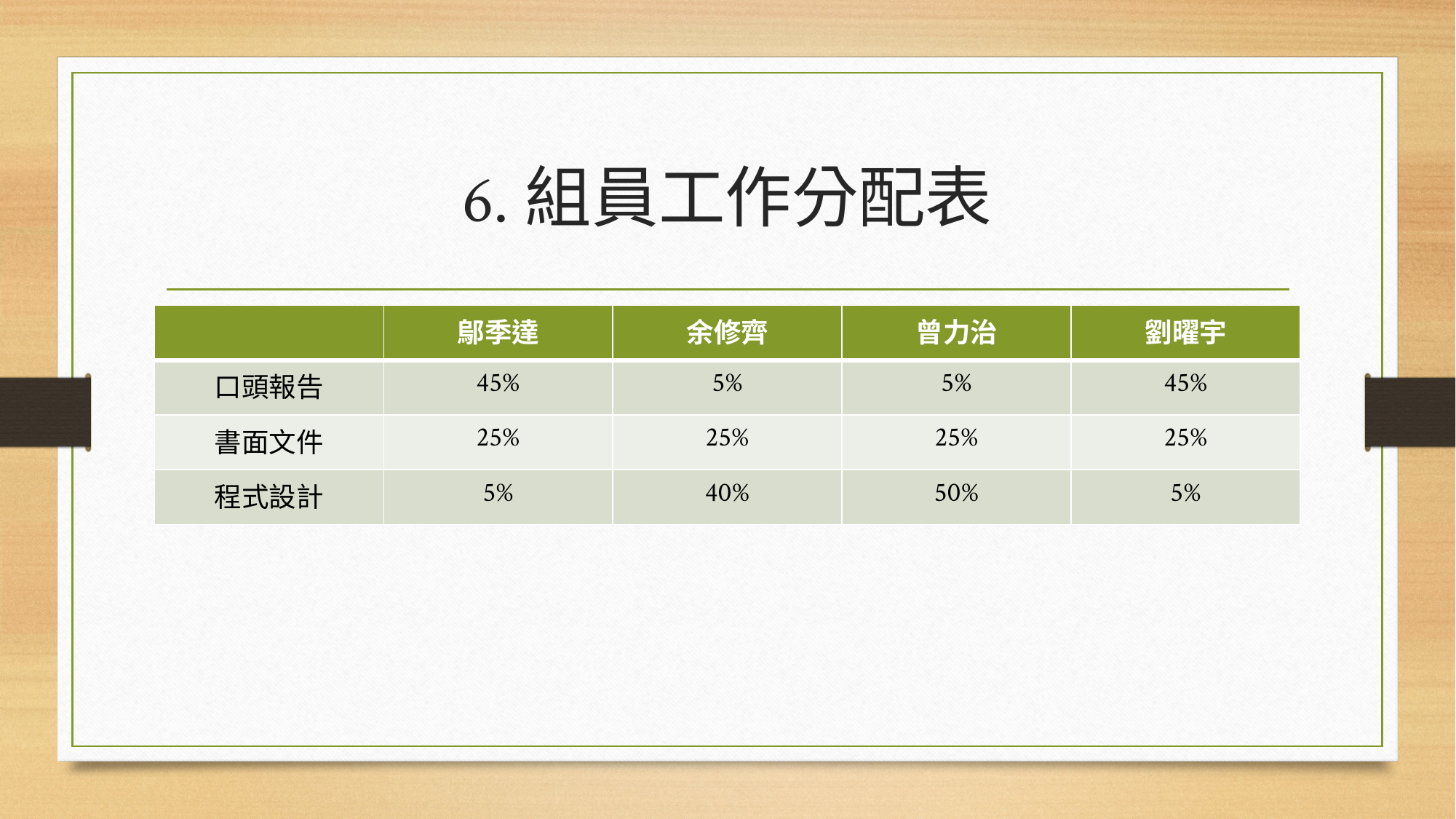

# 6.組員工作分配表
|  | 鄔季達 | 余修齊 | 曾力治 | 劉曜宇 |
| --- | --- | --- | --- | --- |
| 口頭報告 | 45% | 5% | 5% | 45% |
| 書面文件 | 25% | 25% | 25% | 25% |
| 程式設計 | 5% | 40% | 50% | 5% |